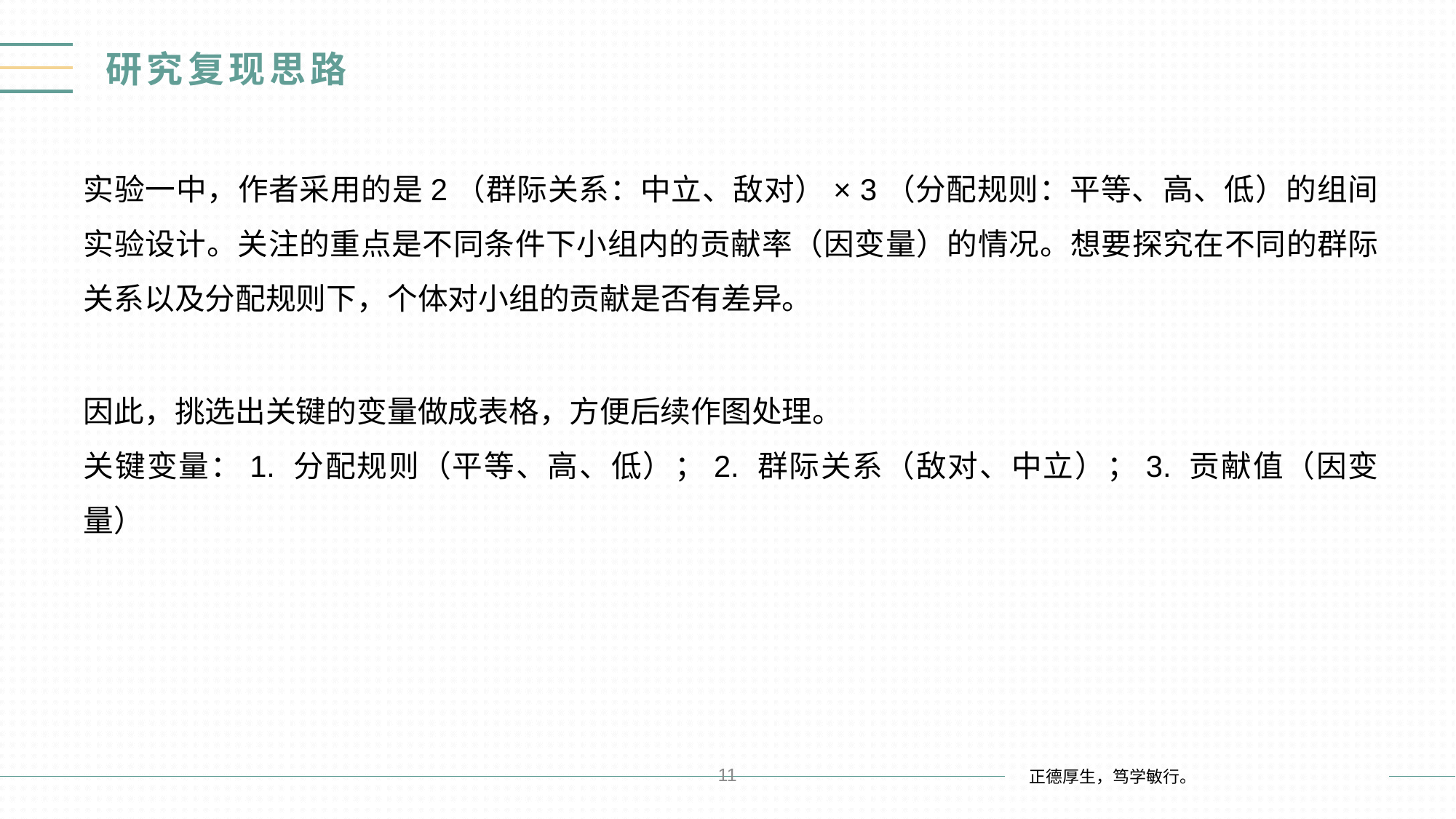

# 研究复现思路
实验一中，作者采用的是2（群际关系：中立、敌对）× 3（分配规则：平等、高、低）的组间实验设计。关注的重点是不同条件下小组内的贡献率（因变量）的情况。想要探究在不同的群际关系以及分配规则下，个体对小组的贡献是否有差异。
因此，挑选出关键的变量做成表格，方便后续作图处理。
关键变量：1. 分配规则（平等、高、低）；2. 群际关系（敌对、中立）；3. 贡献值（因变量）
11
正德厚生，笃学敏行。